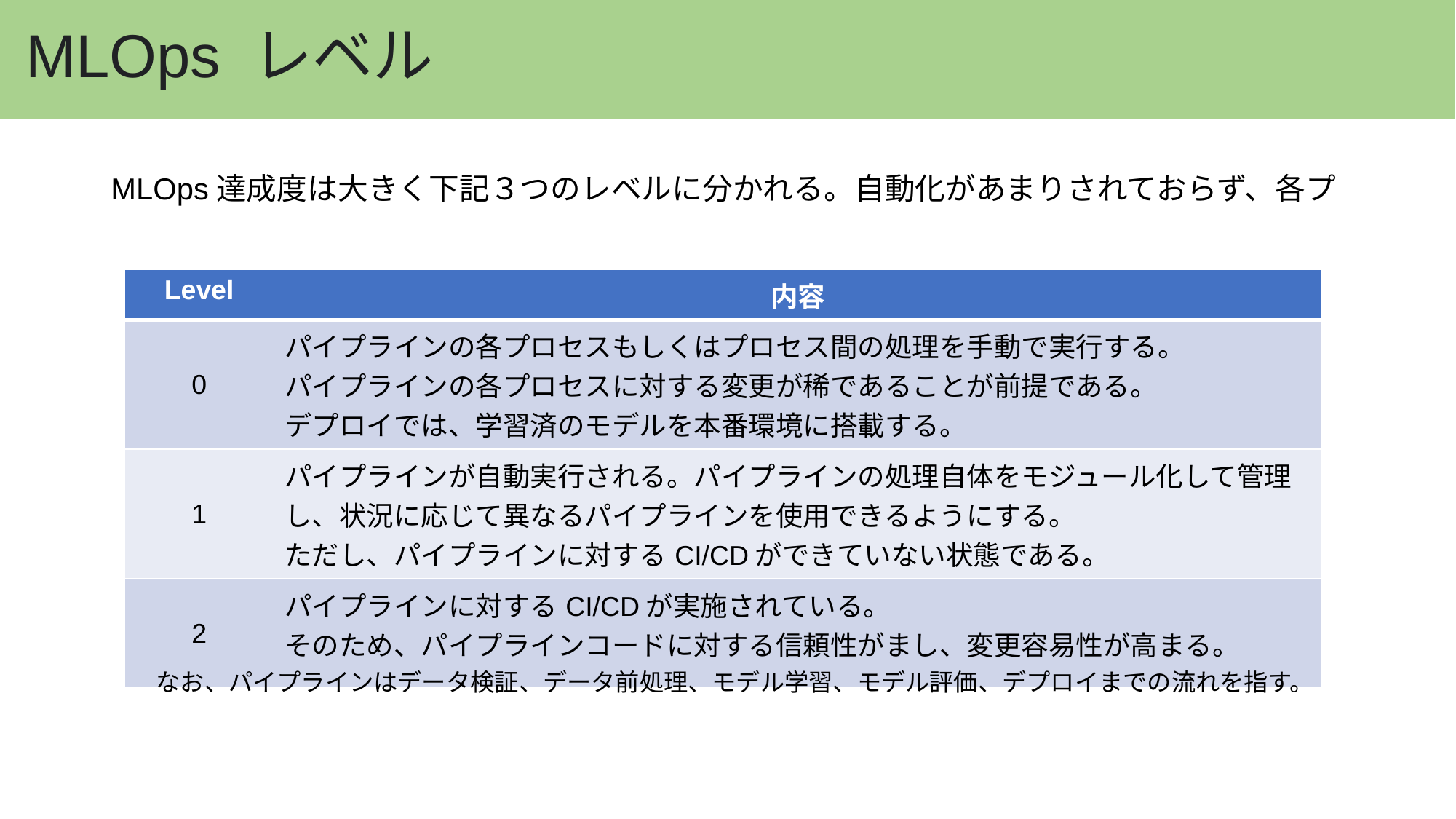

# MLOps レベル
MLOps達成度は大きく下記３つのレベルに分かれる。自動化があまりされておらず、各プ

| Level | 内容 |
| --- | --- |
| 0 | パイプラインの各プロセスもしくはプロセス間の処理を手動で実行する。 パイプラインの各プロセスに対する変更が稀であることが前提である。 デプロイでは、学習済のモデルを本番環境に搭載する。 |
| 1 | パイプラインが自動実行される。パイプラインの処理自体をモジュール化して管理し、状況に応じて異なるパイプラインを使用できるようにする。 ただし、パイプラインに対するCI/CDができていない状態である。 |
| 2 | パイプラインに対するCI/CDが実施されている。 そのため、パイプラインコードに対する信頼性がまし、変更容易性が高まる。 |
なお、パイプラインはデータ検証、データ前処理、モデル学習、モデル評価、デプロイまでの流れを指す。